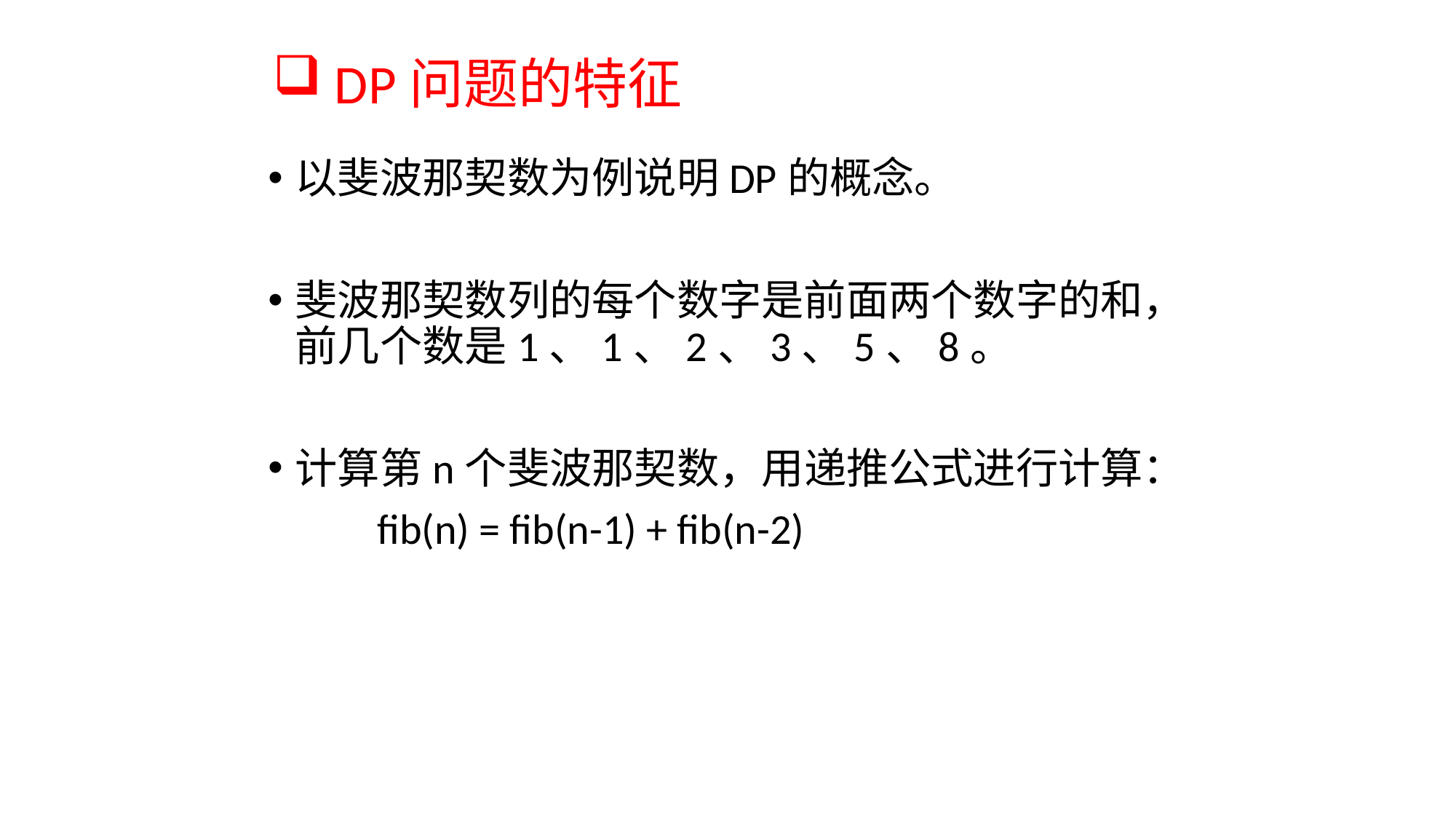

# DP问题的特征
以斐波那契数为例说明DP的概念。

斐波那契数列的每个数字是前面两个数字的和，前几个数是1、1、2、3、5、8。

计算第n个斐波那契数，用递推公式进行计算：
	fib(n) = fib(n-1) + fib(n-2)